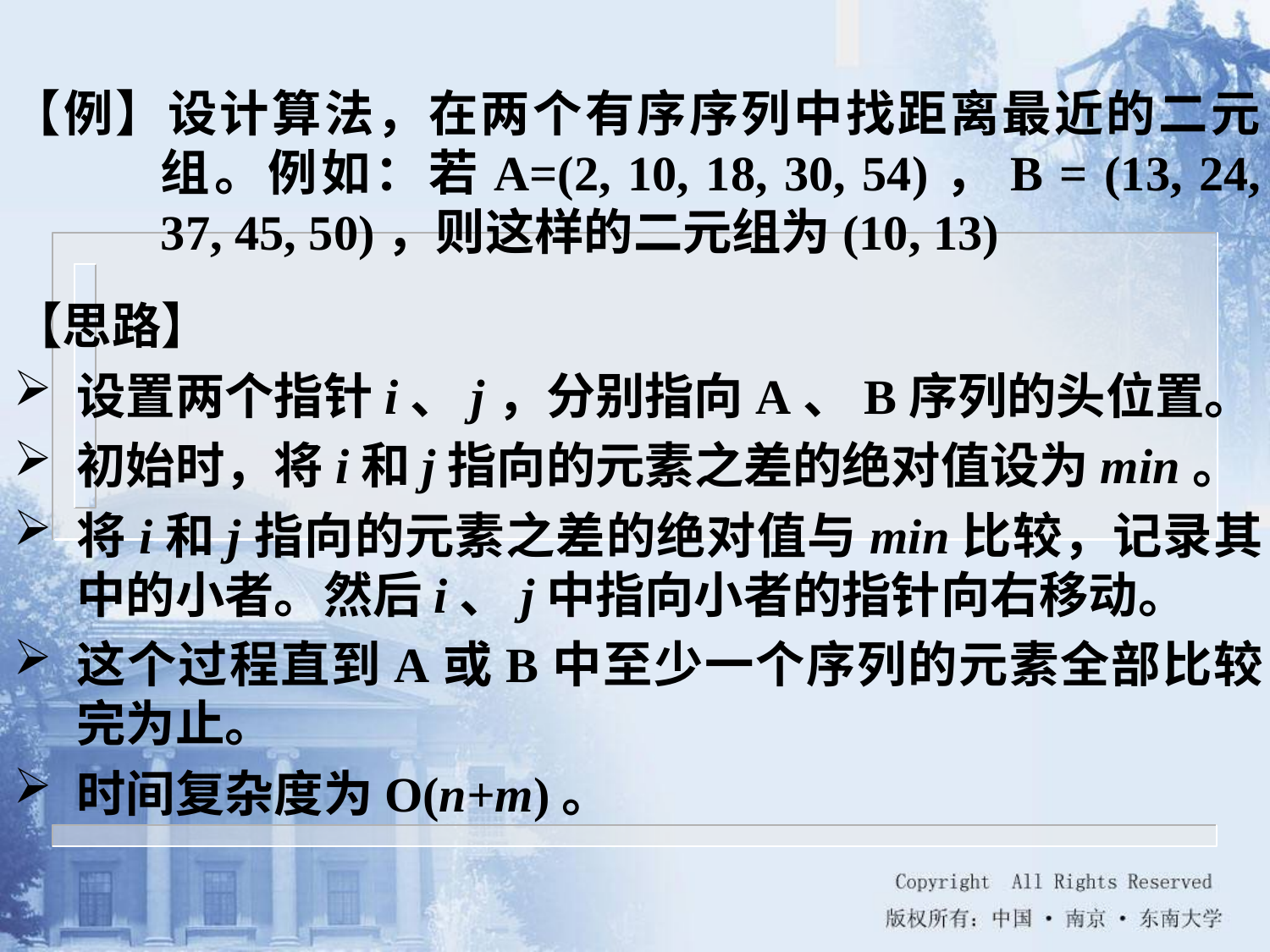

【例】设计算法，在两个有序序列中找距离最近的二元组。例如：若A=(2, 10, 18, 30, 54)，B = (13, 24, 37, 45, 50)，则这样的二元组为(10, 13)
【思路】
设置两个指针i、j，分别指向A、B序列的头位置。
初始时，将i和j指向的元素之差的绝对值设为min。
将i和j指向的元素之差的绝对值与min比较，记录其中的小者。然后i、j中指向小者的指针向右移动。
这个过程直到A或B中至少一个序列的元素全部比较完为止。
时间复杂度为O(n+m)。